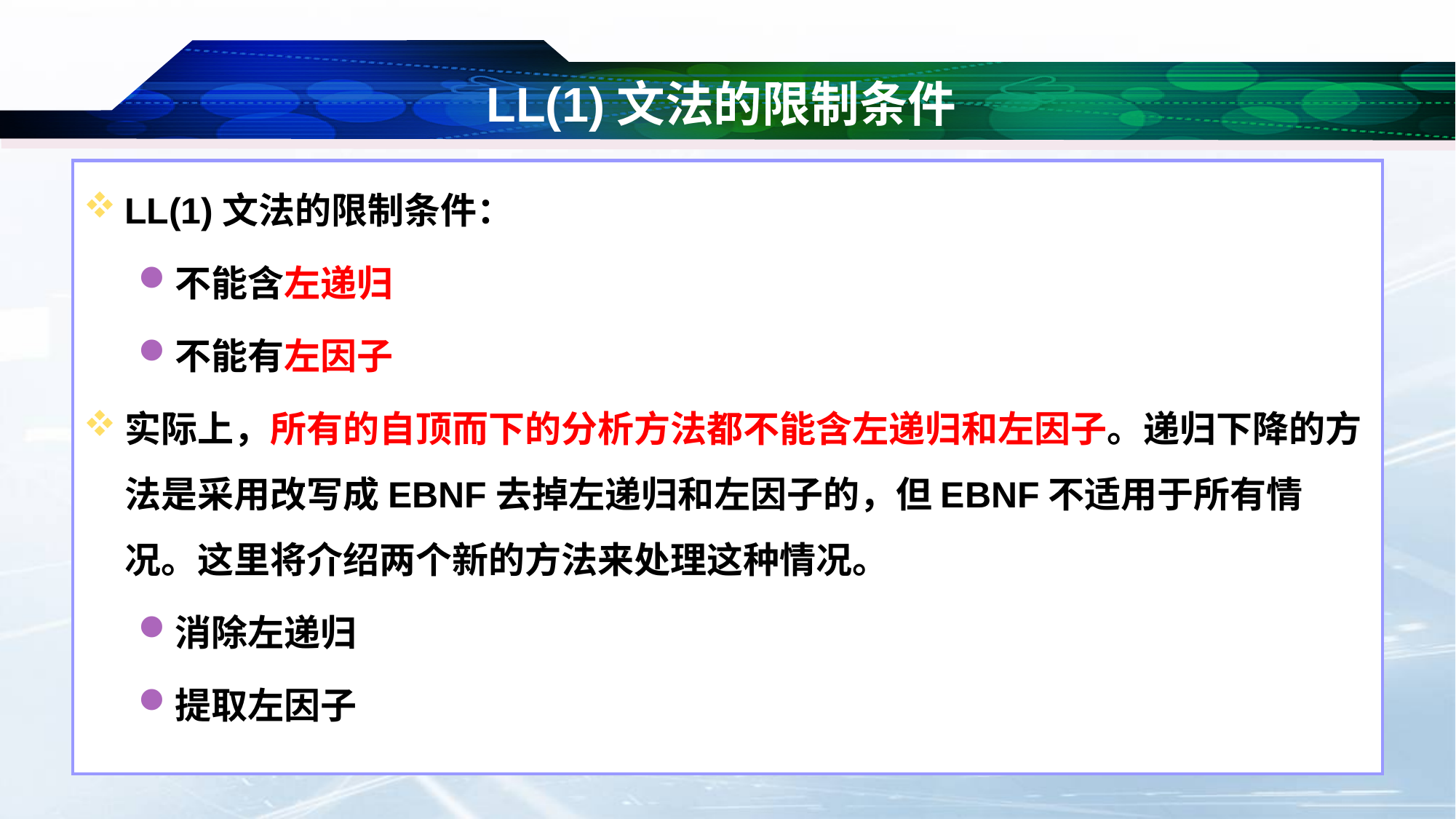

# LL(1)文法的限制条件
LL(1)文法的限制条件：
不能含左递归
不能有左因子
实际上，所有的自顶而下的分析方法都不能含左递归和左因子。递归下降的方法是采用改写成EBNF去掉左递归和左因子的，但EBNF不适用于所有情况。这里将介绍两个新的方法来处理这种情况。
消除左递归
提取左因子